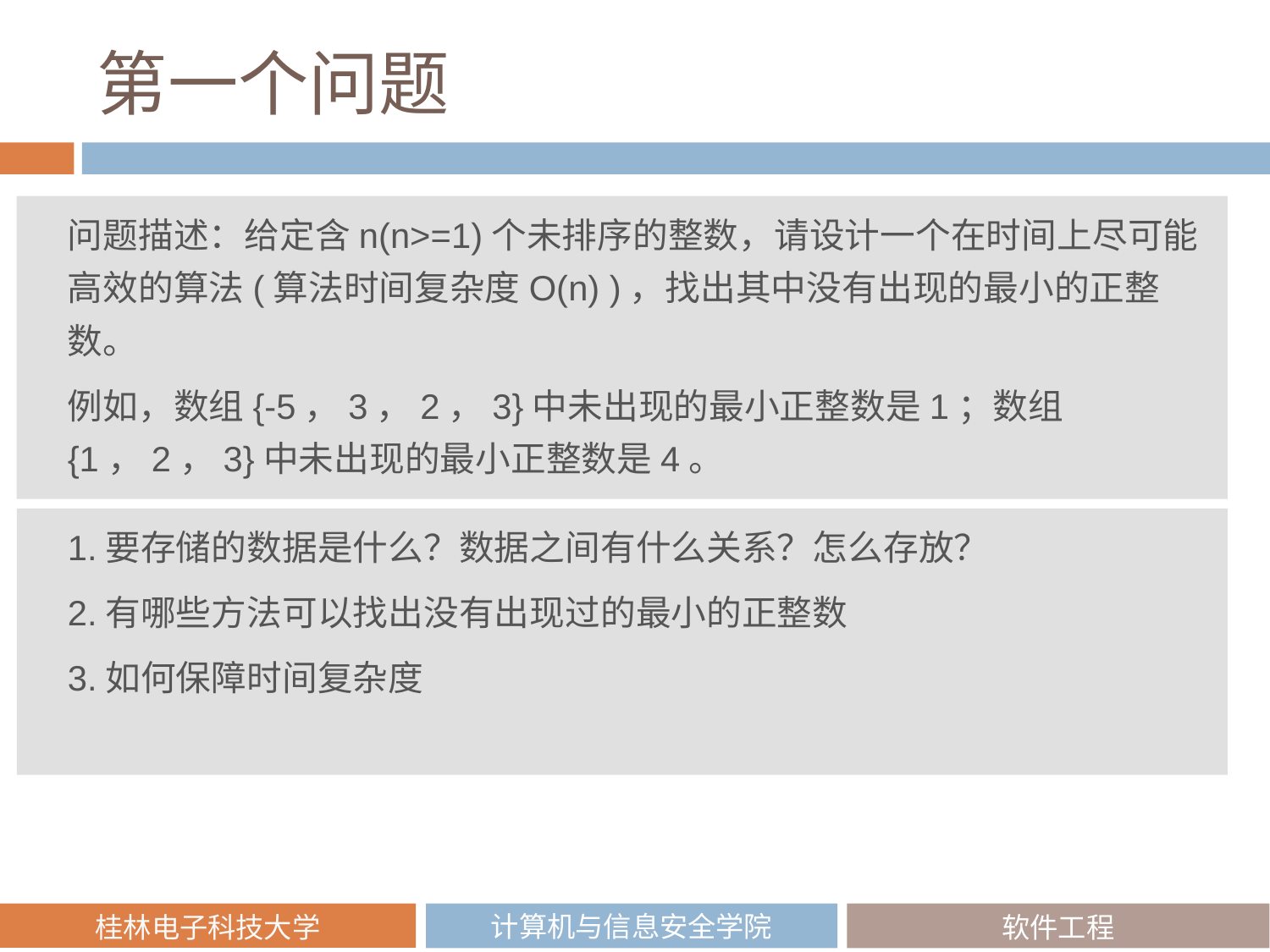

# 第一个问题
问题描述：给定含n(n>=1)个未排序的整数，请设计一个在时间上尽可能高效的算法(算法时间复杂度O(n) )，找出其中没有出现的最小的正整数。
例如，数组{-5，3，2，3}中未出现的最小正整数是1；数组{1，2，3}中未出现的最小正整数是4。
1.要存储的数据是什么？数据之间有什么关系？怎么存放？
2.有哪些方法可以找出没有出现过的最小的正整数
3.如何保障时间复杂度